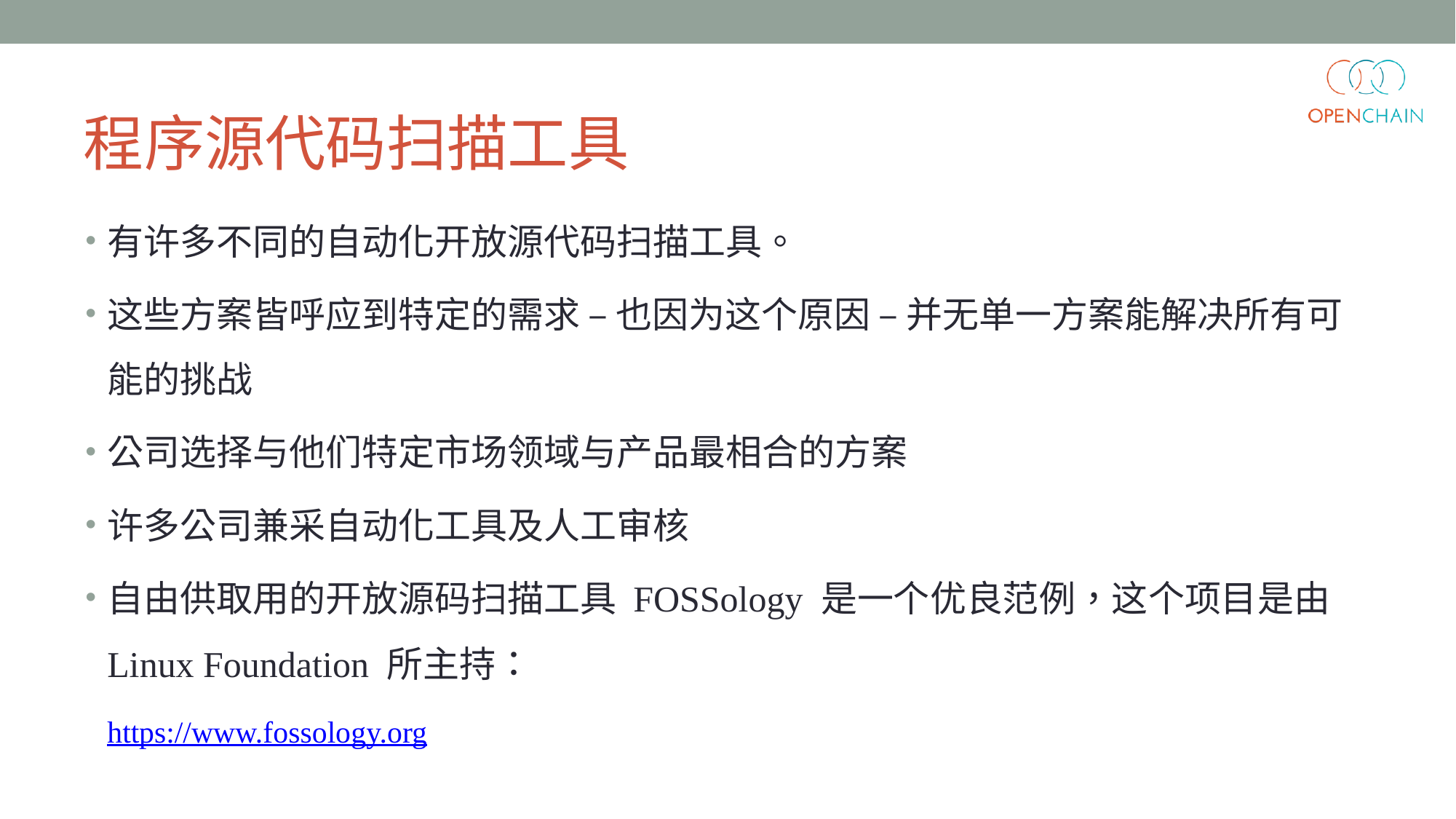

# 程序源代码扫描工具
有许多不同的自动化开放源代码扫描工具。
这些方案皆呼应到特定的需求 – 也因为这个原因 – 并无单一方案能解决所有可能的挑战
公司选择与他们特定市场领域与产品最相合的方案
许多公司兼采自动化工具及人工审核
自由供取用的开放源码扫描工具 FOSSology 是一个优良范例，这个项目是由 Linux Foundation 所主持：
https://www.fossology.org